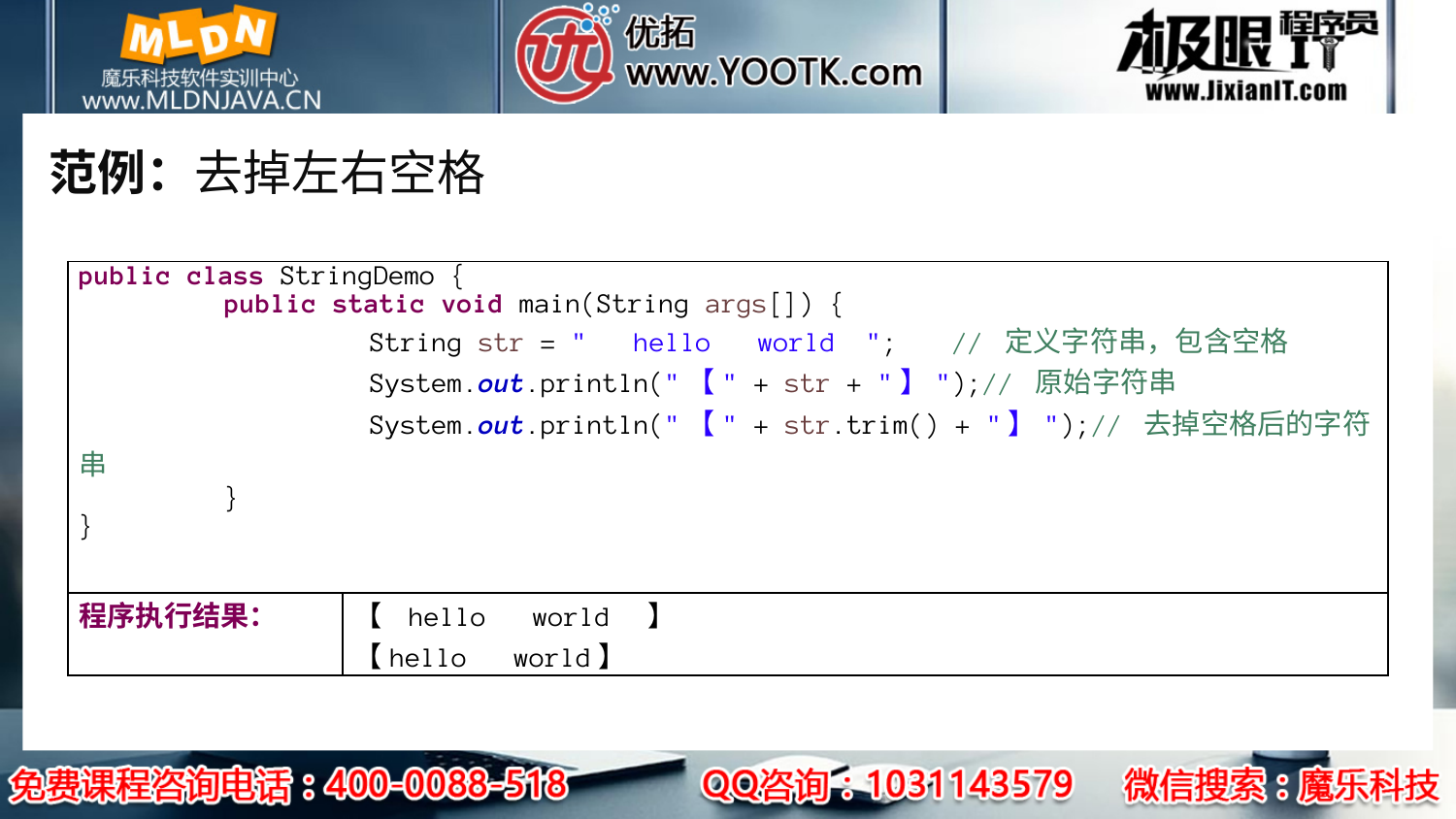

# 范例：去掉左右空格
| public class StringDemo { public static void main(String args[]) { String str = " hello world "; // 定义字符串，包含空格 System.out.println("【" + str + "】");// 原始字符串 System.out.println("【" + str.trim() + "】");// 去掉空格后的字符串 } } |  |
| --- | --- |
| 程序执行结果： | 【 hello world 】 【hello world】 |